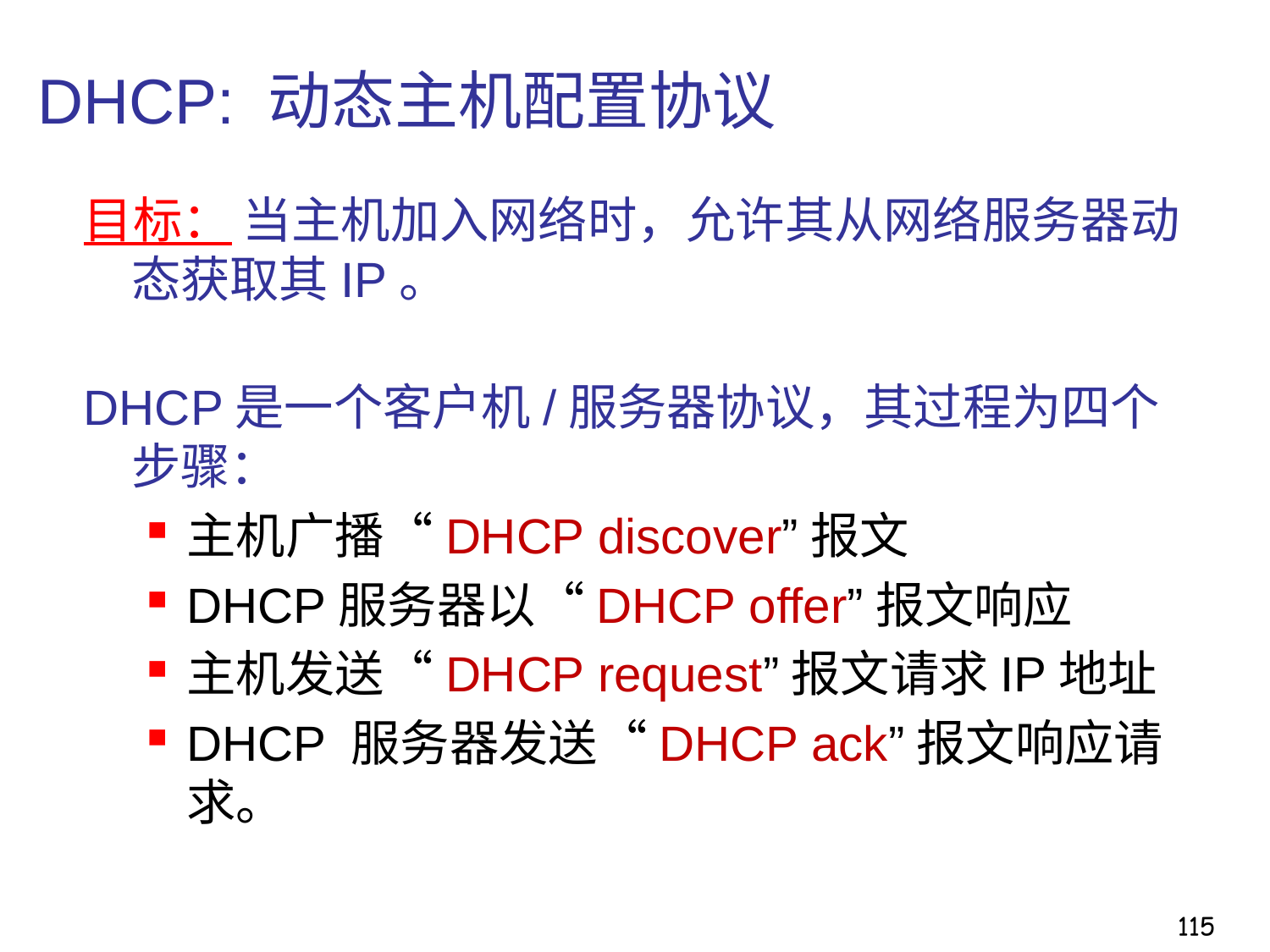

# DHCP: 动态主机配置协议
目标： 当主机加入网络时，允许其从网络服务器动态获取其IP。

DHCP是一个客户机/服务器协议，其过程为四个步骤：
主机广播“DHCP discover”报文
DHCP服务器以“DHCP offer”报文响应
主机发送“DHCP request”报文请求IP地址
DHCP 服务器发送“DHCP ack”报文响应请求。

115